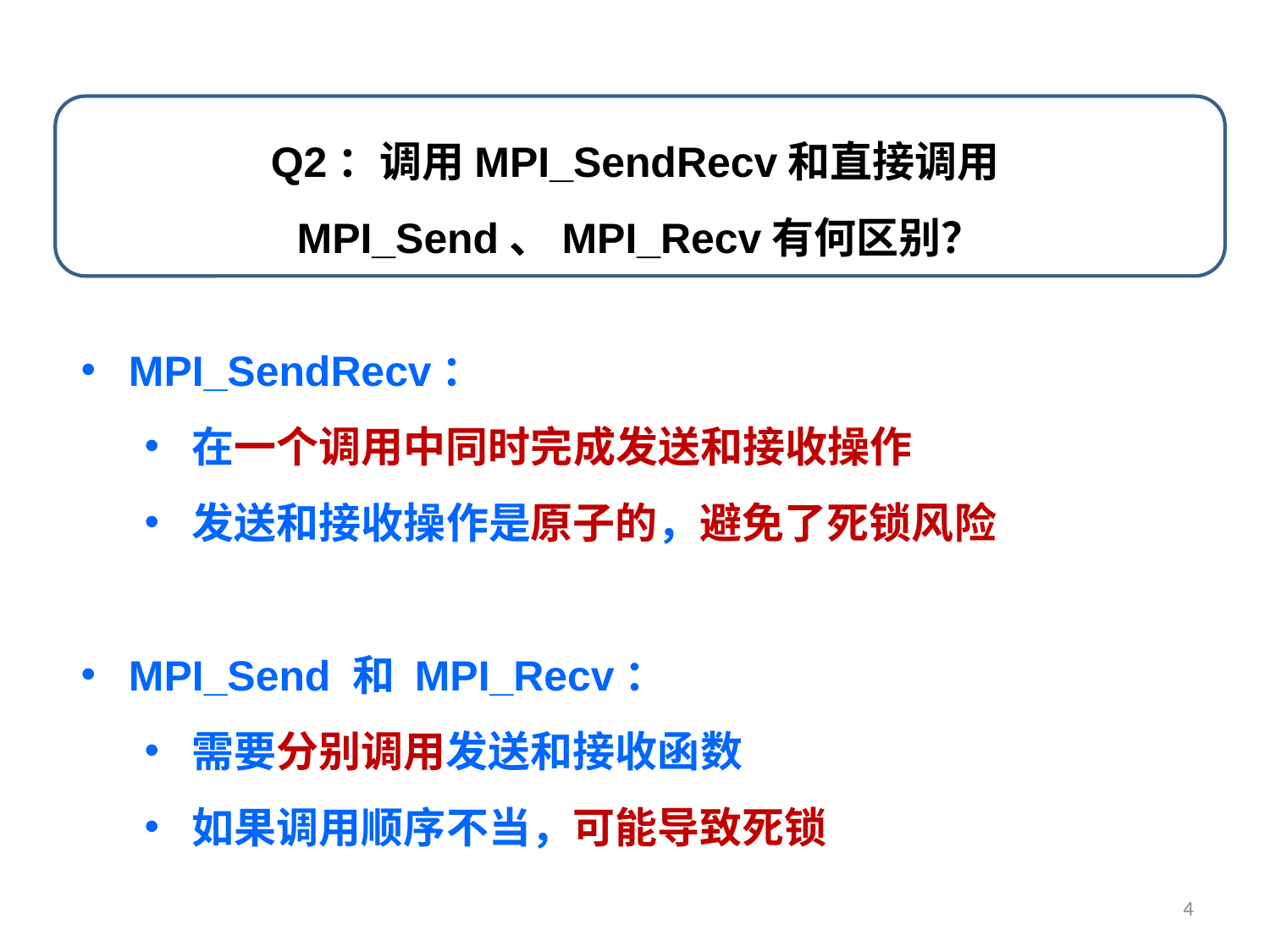

Q2：调用MPI_SendRecv和直接调用MPI_Send、MPI_Recv有何区别？
MPI_SendRecv：
在一个调用中同时完成发送和接收操作
发送和接收操作是原子的，避免了死锁风险

MPI_Send 和 MPI_Recv：
需要分别调用发送和接收函数
如果调用顺序不当，可能导致死锁
4